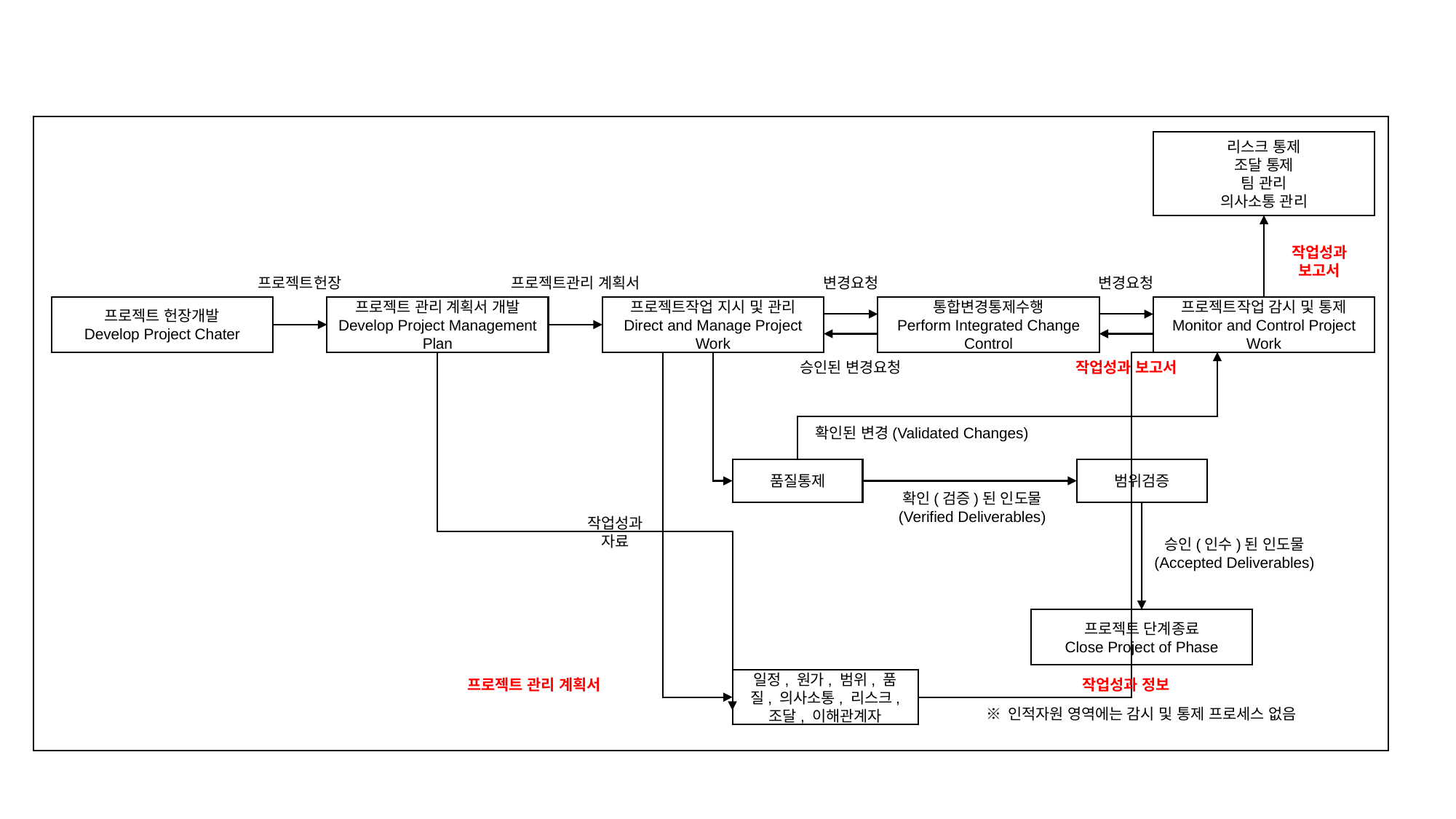

리스크 통제
조달 통제
팀 관리
의사소통 관리
작업성과
보고서
변경요청
변경요청
프로젝트헌장
프로젝트관리 계획서
프로젝트 헌장개발
Develop Project Chater
프로젝트 관리 계획서 개발
Develop Project Management Plan
프로젝트작업 지시 및 관리
Direct and Manage Project Work
통합변경통제수행
Perform Integrated Change Control
프로젝트작업 감시 및 통제
Monitor and Control Project Work
승인된 변경요청
작업성과 보고서
확인된 변경(Validated Changes)
품질통제
범위검증
확인(검증)된 인도물
(Verified Deliverables)
작업성과
자료
승인(인수)된 인도물
(Accepted Deliverables)
프로젝트 단계종료
Close Project of Phase
일정, 원가, 범위, 품질, 의사소통, 리스크, 조달, 이해관계자
프로젝트 관리 계획서
작업성과 정보
※ 인적자원 영역에는 감시 및 통제 프로세스 없음